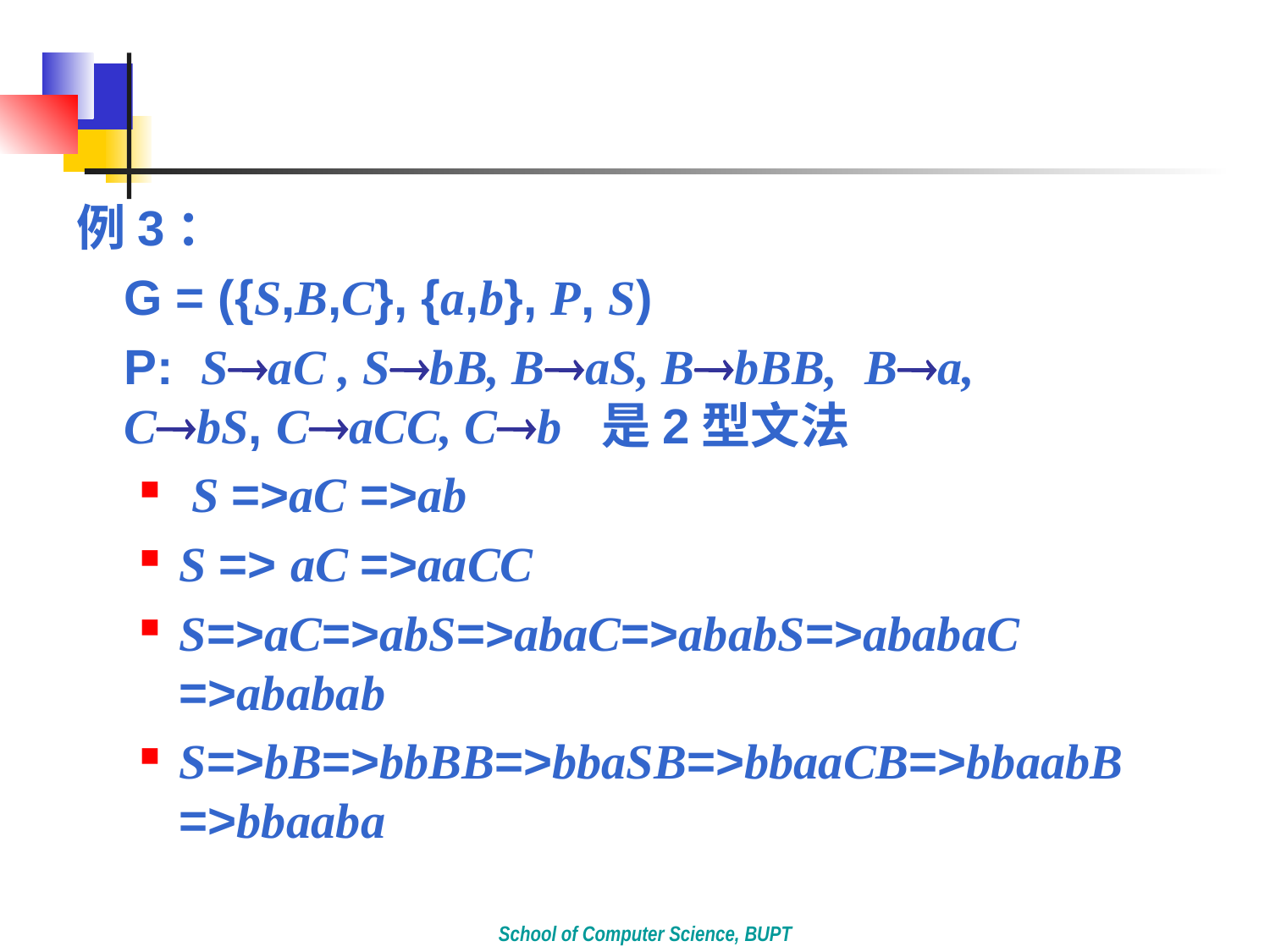

#
例3：
	G = ({S,B,C}, {a,b}, P, S)
 	P:  S→aC , S→bB, B→aS, B→bBB,  B→a,    	C→bS, C→aCC, C→b  是2型文法
 S =>aC =>ab
S => aC =>aaCC
S=>aC=>abS=>abaC=>ababS=>ababaC =>ababab
S=>bB=>bbBB=>bbaSB=>bbaaCB=>bbaabB =>bbaaba

School of Computer Science, BUPT
46